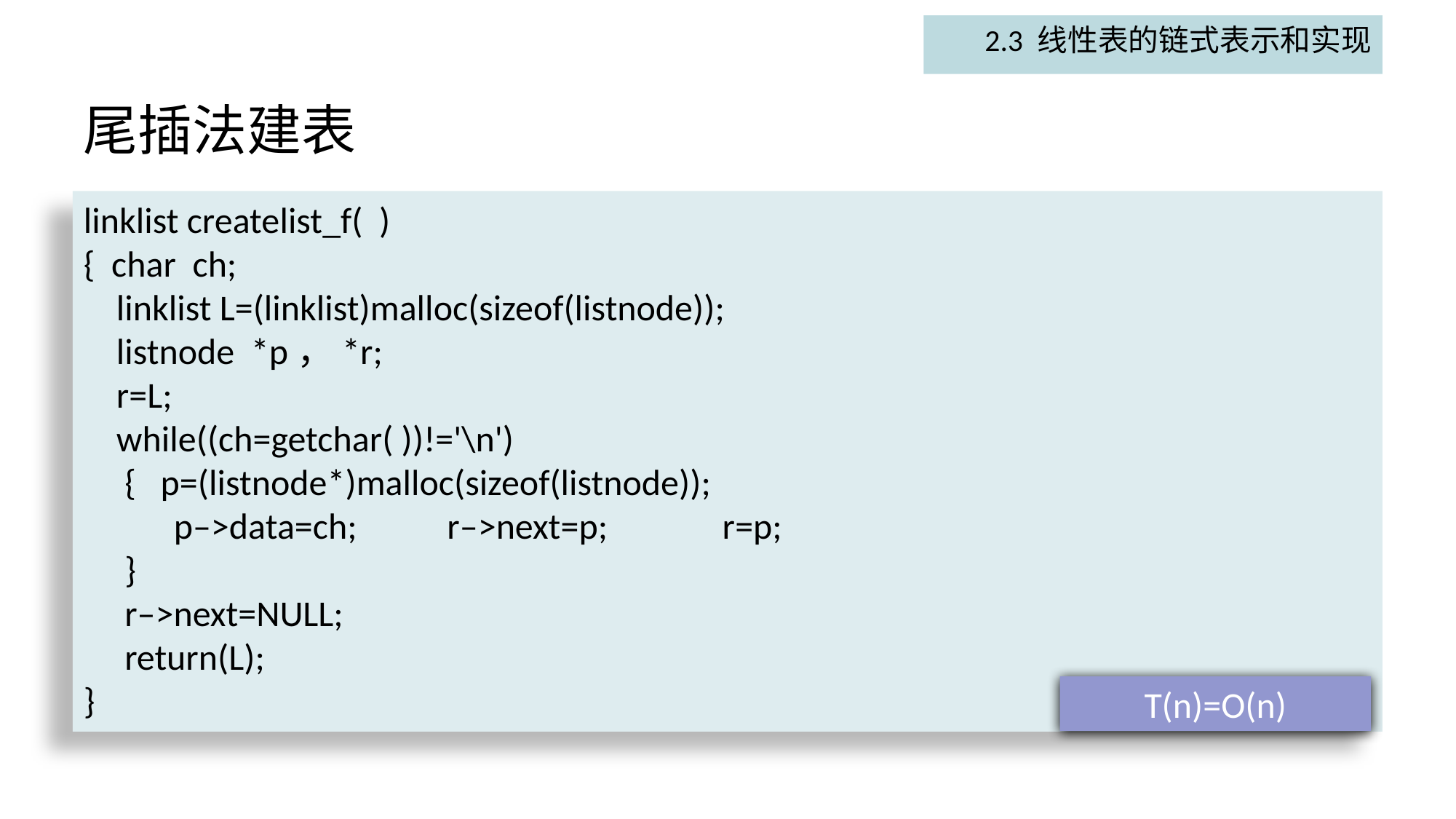

2.3 线性表的链式表示和实现

# 尾插法建表
linklist createlist_f(  )
{  char  ch;
    linklist L=(linklist)malloc(sizeof(listnode));
    listnode  *p，*r;
    r=L;
    while((ch=getchar( ))!='\n')
     {   p=(listnode*)malloc(sizeof(listnode));
           p–>data=ch;           r–>next=p;              r=p;
     }
     r–>next=NULL;
     return(L);
}

T(n)=O(n)